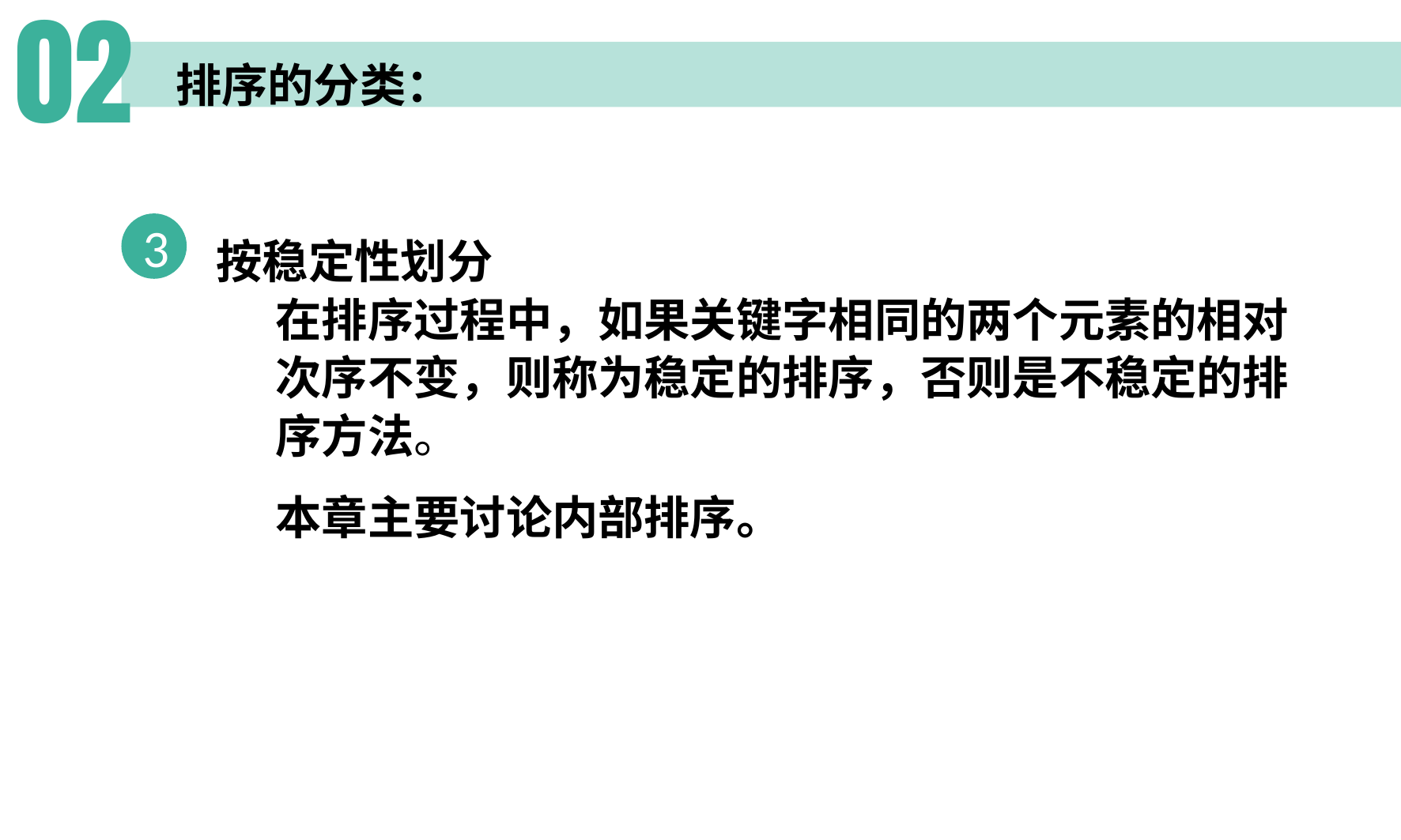

02

  排序的分类：
3
按稳定性划分
在排序过程中，如果关键字相同的两个元素的相对次序不变，则称为稳定的排序，否则是不稳定的排序方法。
本章主要讨论内部排序。